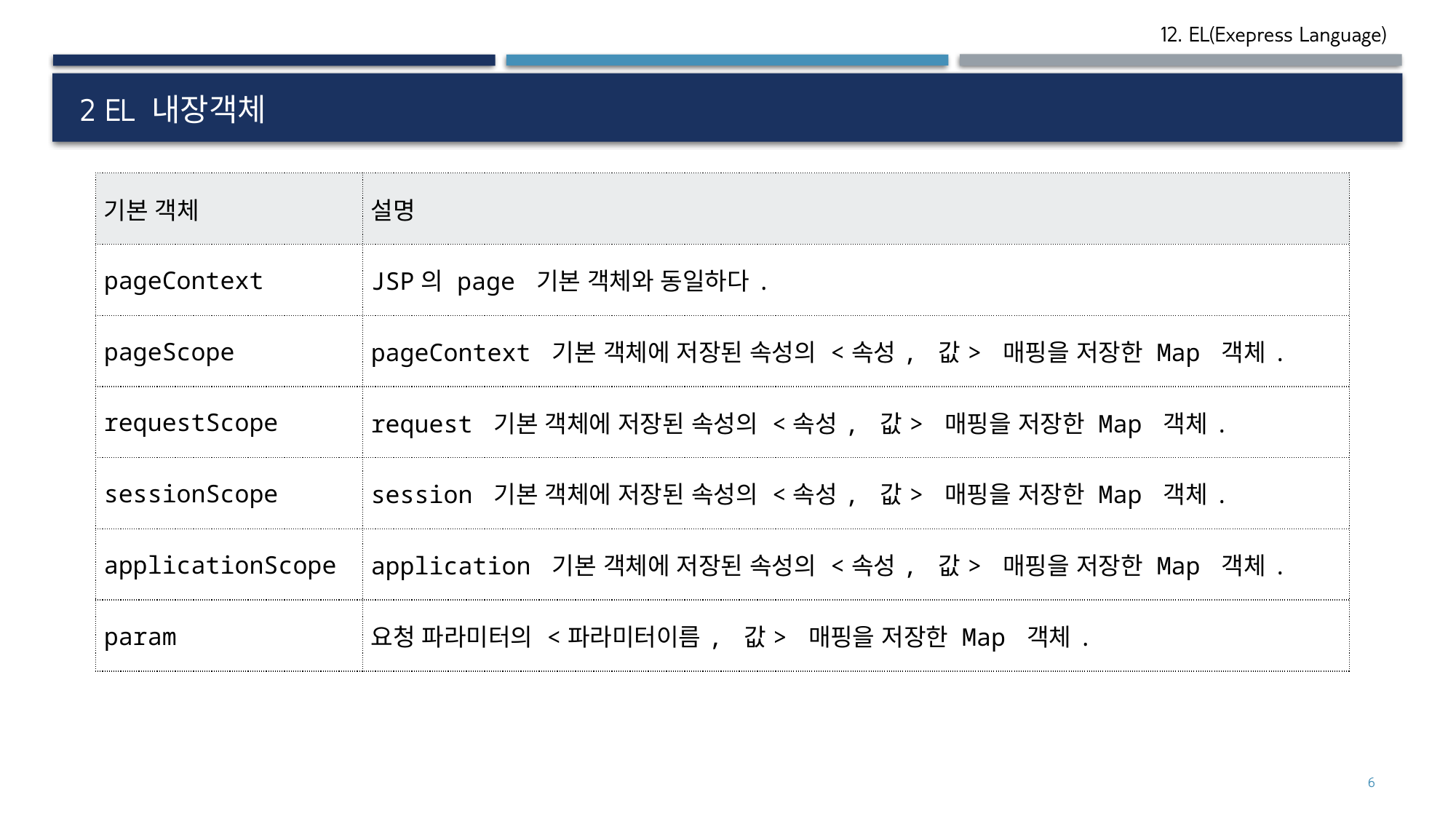

# 2 EL 내장객체
| 기본 객체 | 설명 |
| --- | --- |
| pageContext | JSP의 page 기본 객체와 동일하다. |
| pageScope | pageContext 기본 객체에 저장된 속성의 <속성, 값> 매핑을 저장한 Map 객체. |
| requestScope | request 기본 객체에 저장된 속성의 <속성, 값> 매핑을 저장한 Map 객체. |
| sessionScope | session 기본 객체에 저장된 속성의 <속성, 값> 매핑을 저장한 Map 객체. |
| applicationScope | application 기본 객체에 저장된 속성의 <속성, 값> 매핑을 저장한 Map 객체. |
| param | 요청 파라미터의 <파라미터이름, 값> 매핑을 저장한 Map 객체. |
6